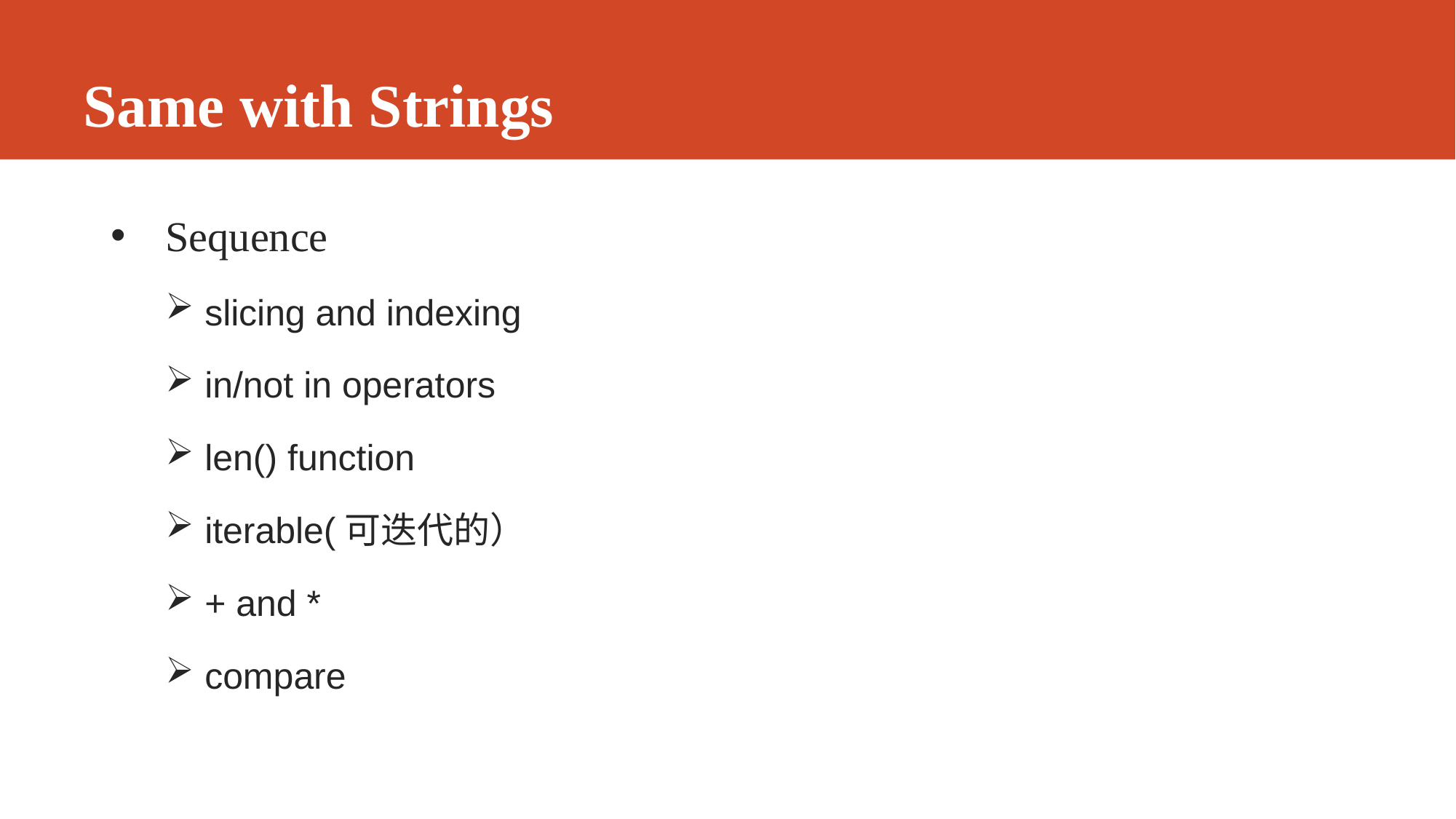

# Same with Strings
Sequence
 slicing and indexing
 in/not in operators
 len() function
 iterable(可迭代的）
 + and *
 compare